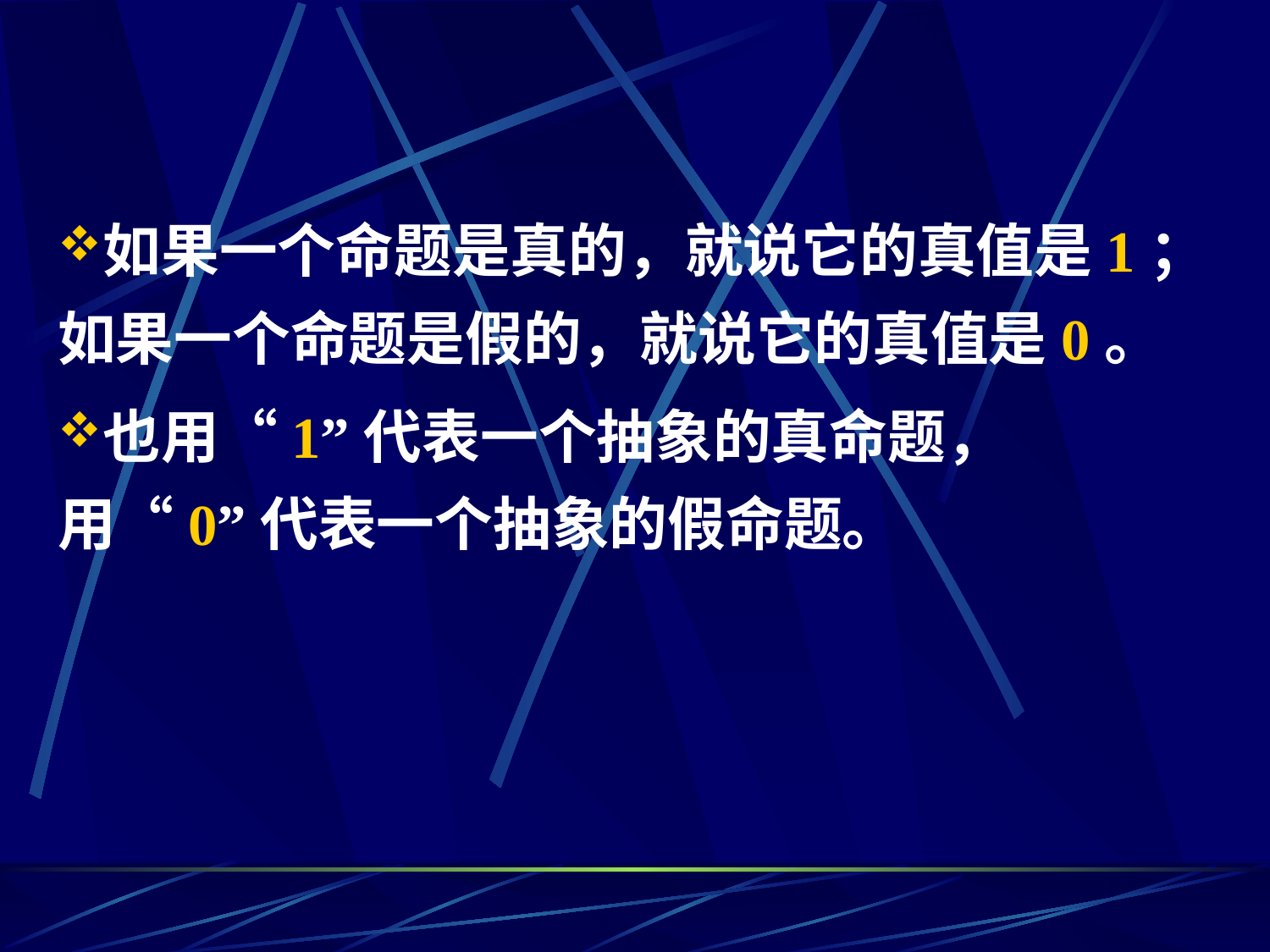

#
如果一个命题是真的，就说它的真值是1； 如果一个命题是假的，就说它的真值是0。
也用“1”代表一个抽象的真命题，用“0”代表一个抽象的假命题。
6